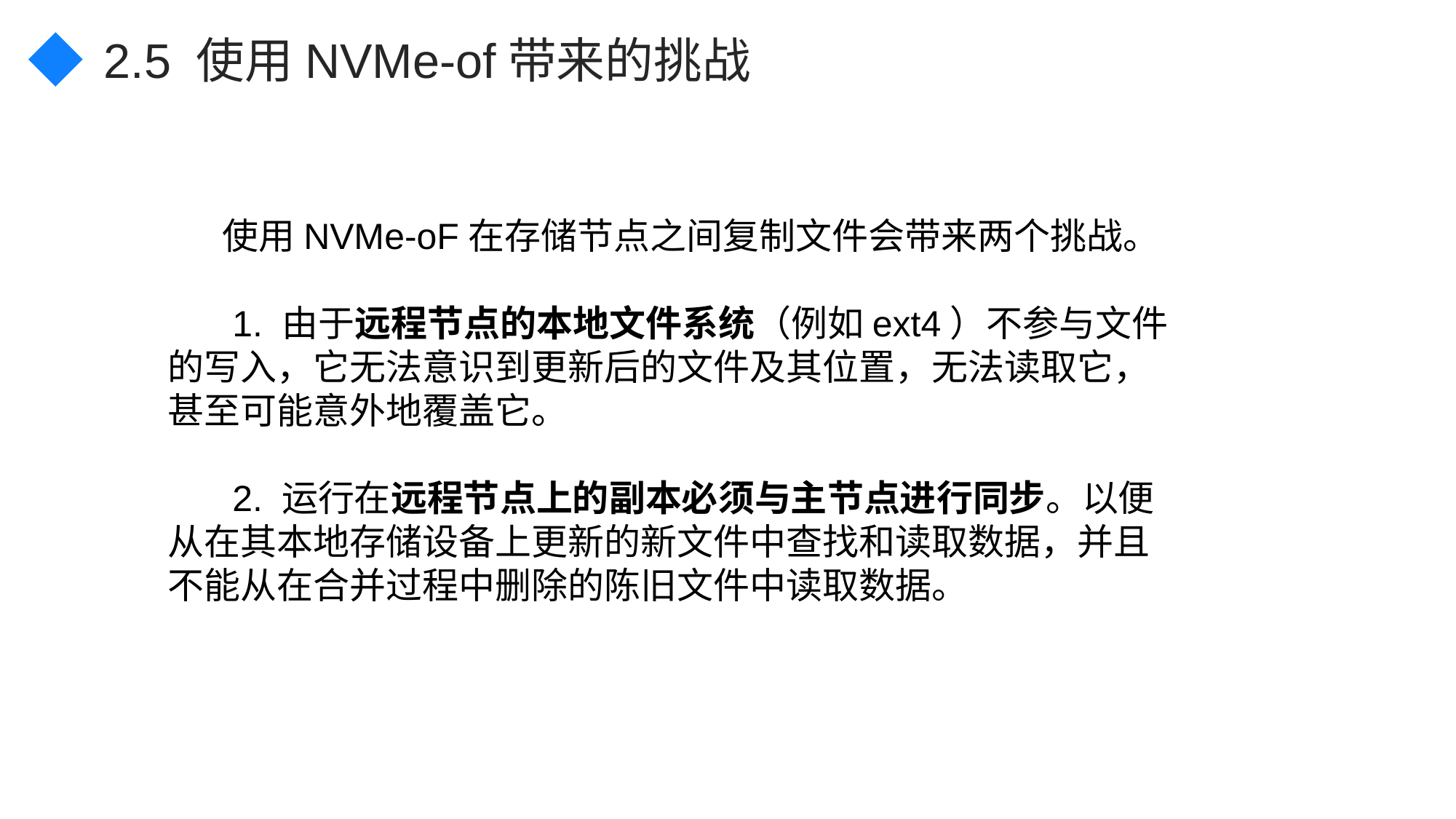

2.5 使用NVMe-of带来的挑战
使用NVMe-oF在存储节点之间复制文件会带来两个挑战。

 1. 由于远程节点的本地文件系统（例如ext4）不参与文件的写入，它无法意识到更新后的文件及其位置，无法读取它，甚至可能意外地覆盖它。

 2. 运行在远程节点上的副本必须与主节点进行同步。以便从在其本地存储设备上更新的新文件中查找和读取数据，并且不能从在合并过程中删除的陈旧文件中读取数据。